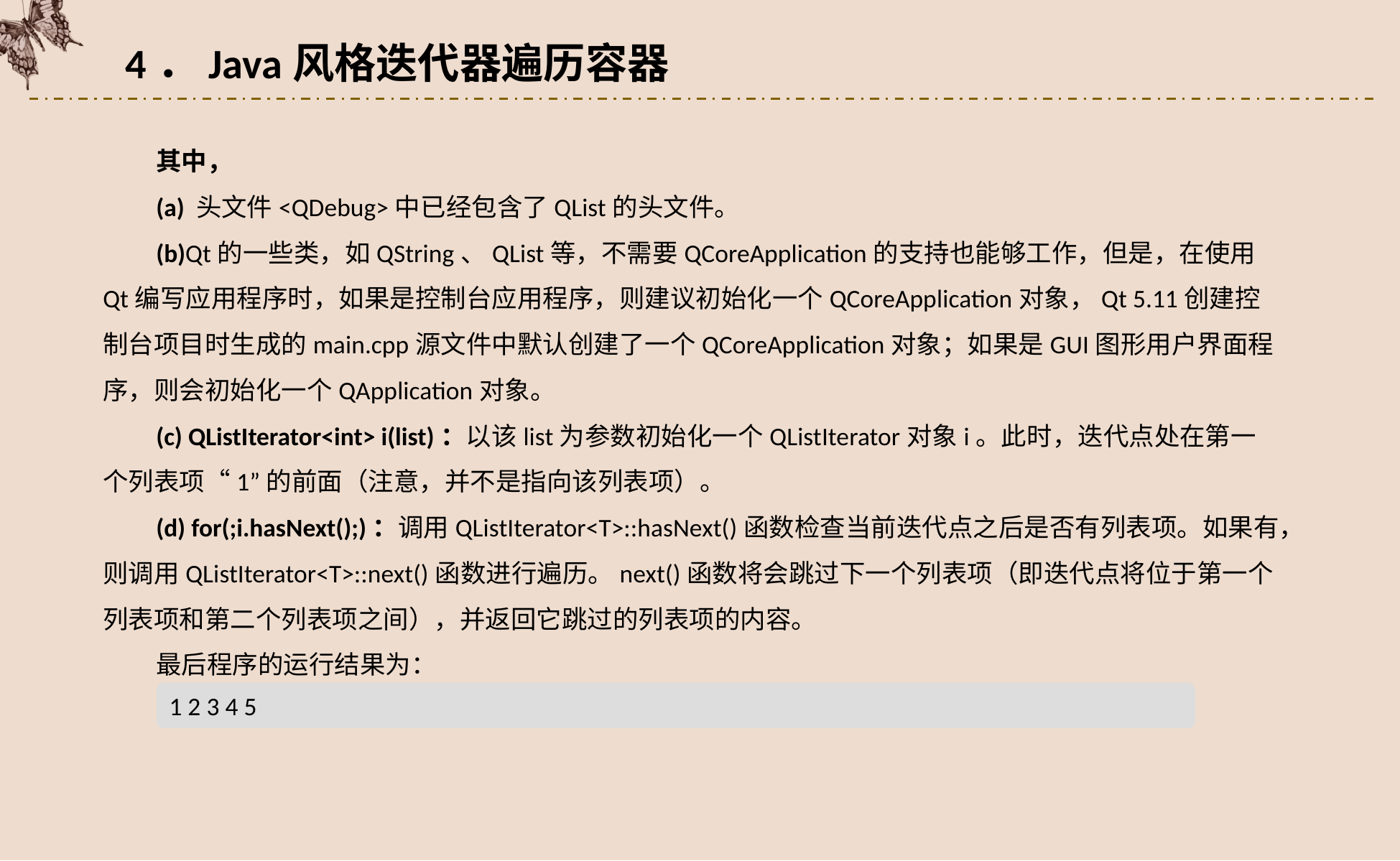

4．Java风格迭代器遍历容器
其中，
(a) 头文件<QDebug>中已经包含了QList的头文件。
(b)Qt的一些类，如QString、QList等，不需要QCoreApplication的支持也能够工作，但是，在使用Qt编写应用程序时，如果是控制台应用程序，则建议初始化一个QCoreApplication对象，Qt 5.11创建控制台项目时生成的main.cpp源文件中默认创建了一个QCoreApplication对象；如果是GUI图形用户界面程序，则会初始化一个QApplication对象。
(c) QListIterator<int> i(list)：以该list为参数初始化一个QListIterator对象i。此时，迭代点处在第一个列表项“1”的前面（注意，并不是指向该列表项）。
(d) for(;i.hasNext();)：调用QListIterator<T>::hasNext()函数检查当前迭代点之后是否有列表项。如果有，则调用QListIterator<T>::next()函数进行遍历。next()函数将会跳过下一个列表项（即迭代点将位于第一个列表项和第二个列表项之间），并返回它跳过的列表项的内容。
最后程序的运行结果为：
1 2 3 4 5